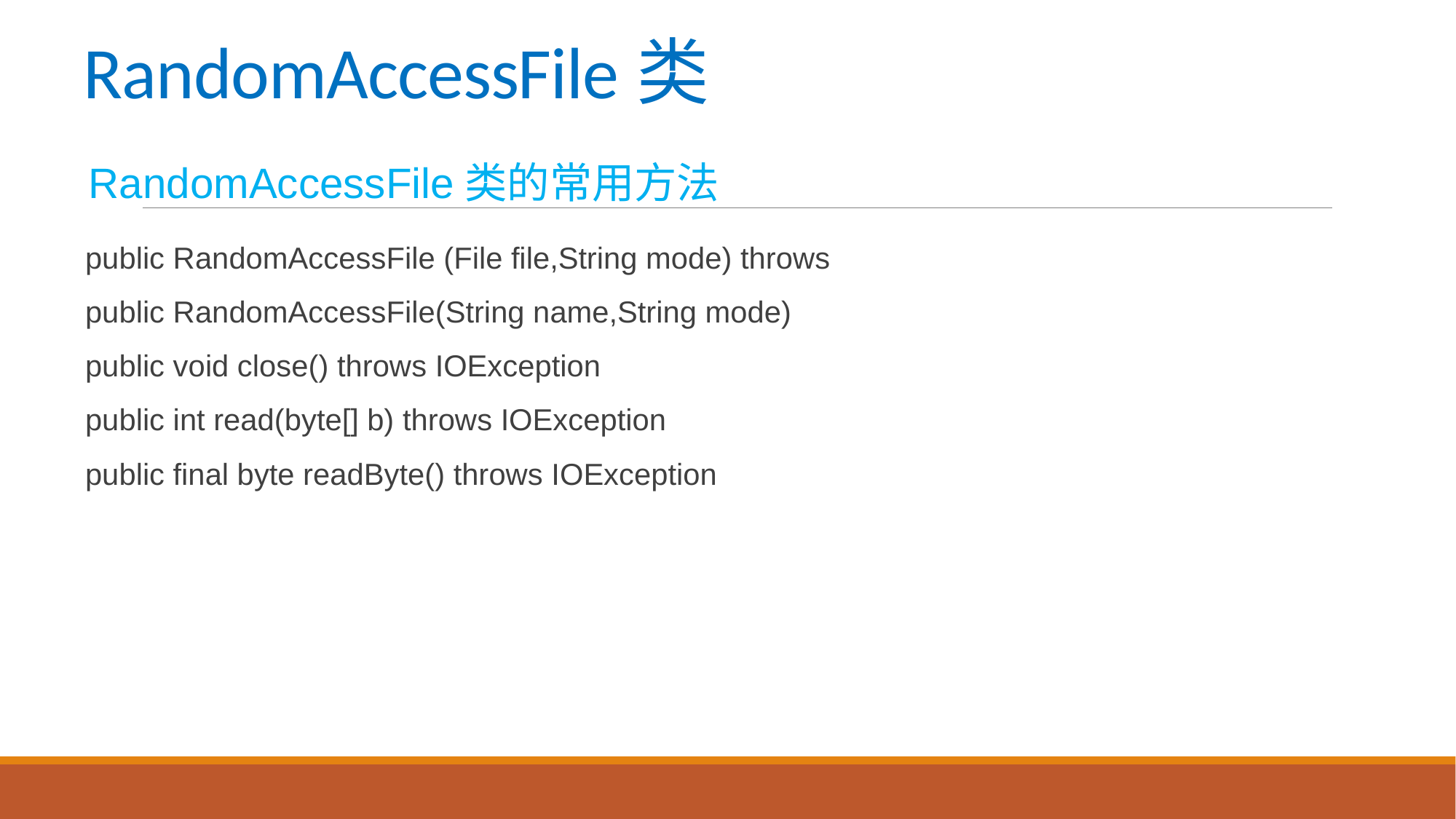

# RandomAccessFile类
RandomAccessFile类的常用方法
public RandomAccessFile (File file,String mode) throws
public RandomAccessFile(String name,String mode)
public void close() throws IOException
public int read(byte[] b) throws IOException
public final byte readByte() throws IOException